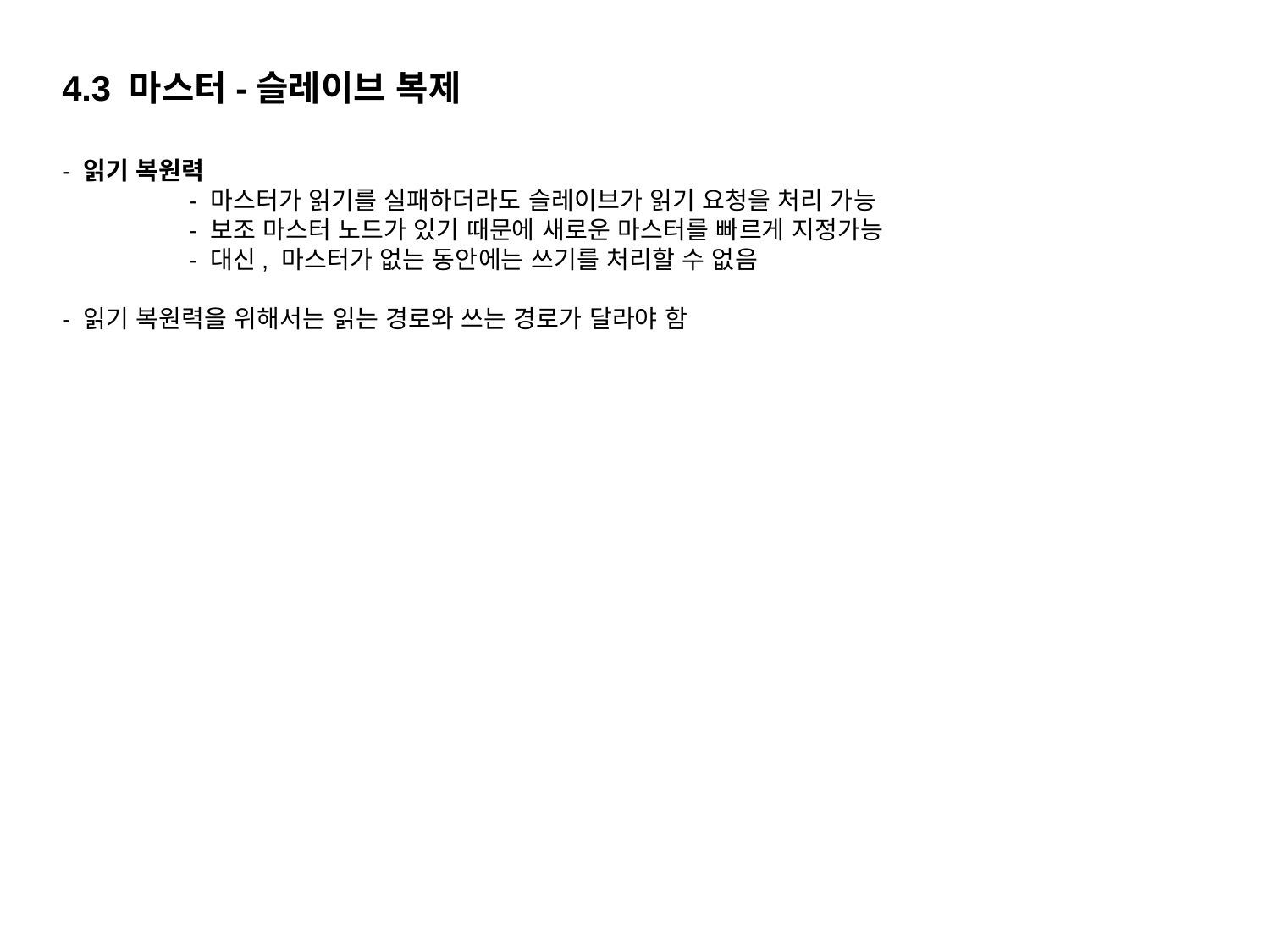

4.3 마스터-슬레이브 복제
- 읽기 복원력
	- 마스터가 읽기를 실패하더라도 슬레이브가 읽기 요청을 처리 가능
	- 보조 마스터 노드가 있기 때문에 새로운 마스터를 빠르게 지정가능
	- 대신, 마스터가 없는 동안에는 쓰기를 처리할 수 없음

- 읽기 복원력을 위해서는 읽는 경로와 쓰는 경로가 달라야 함